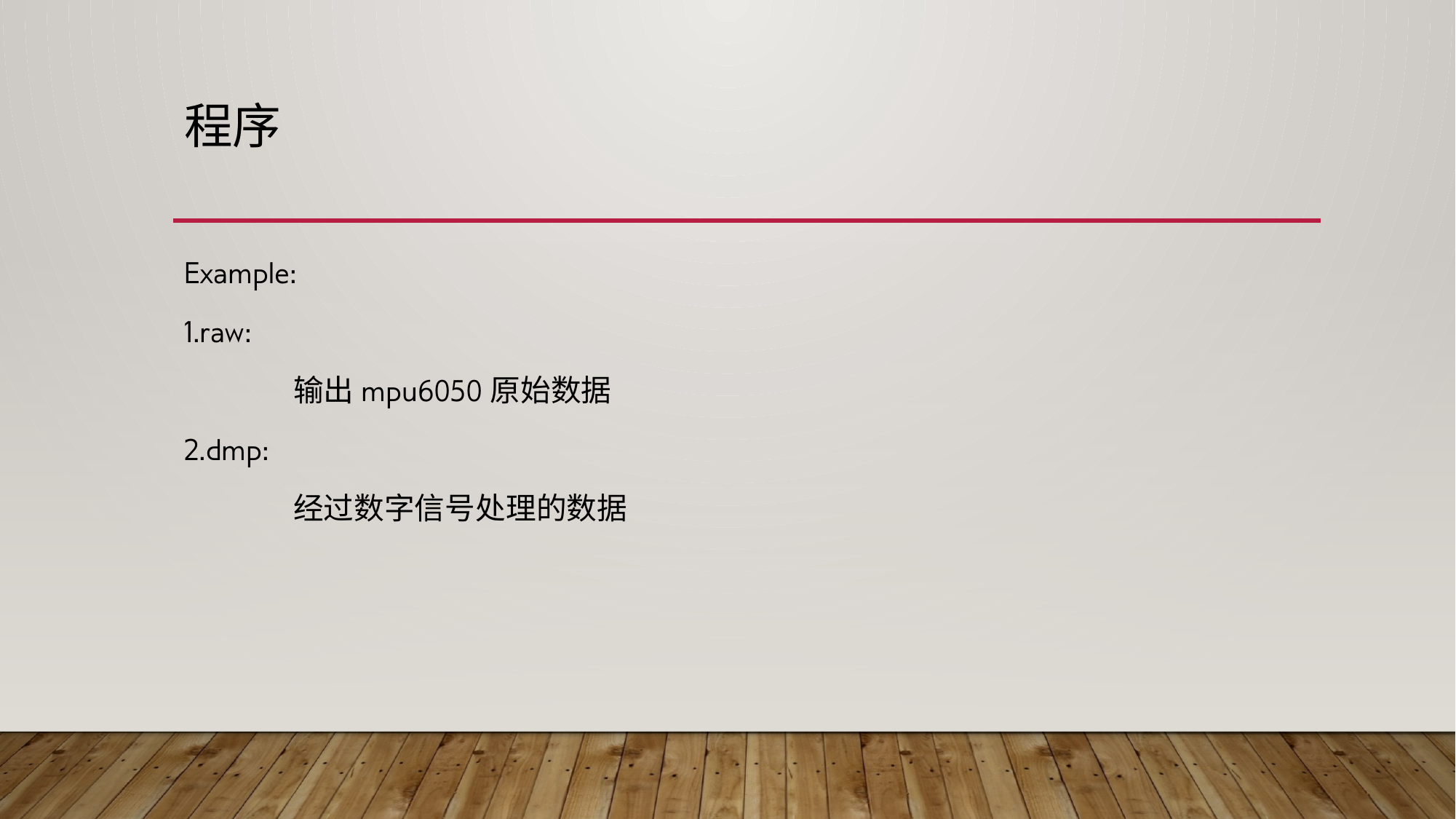

# 程序
Example:
1.raw:
	输出mpu6050原始数据
2.dmp:
	经过数字信号处理的数据